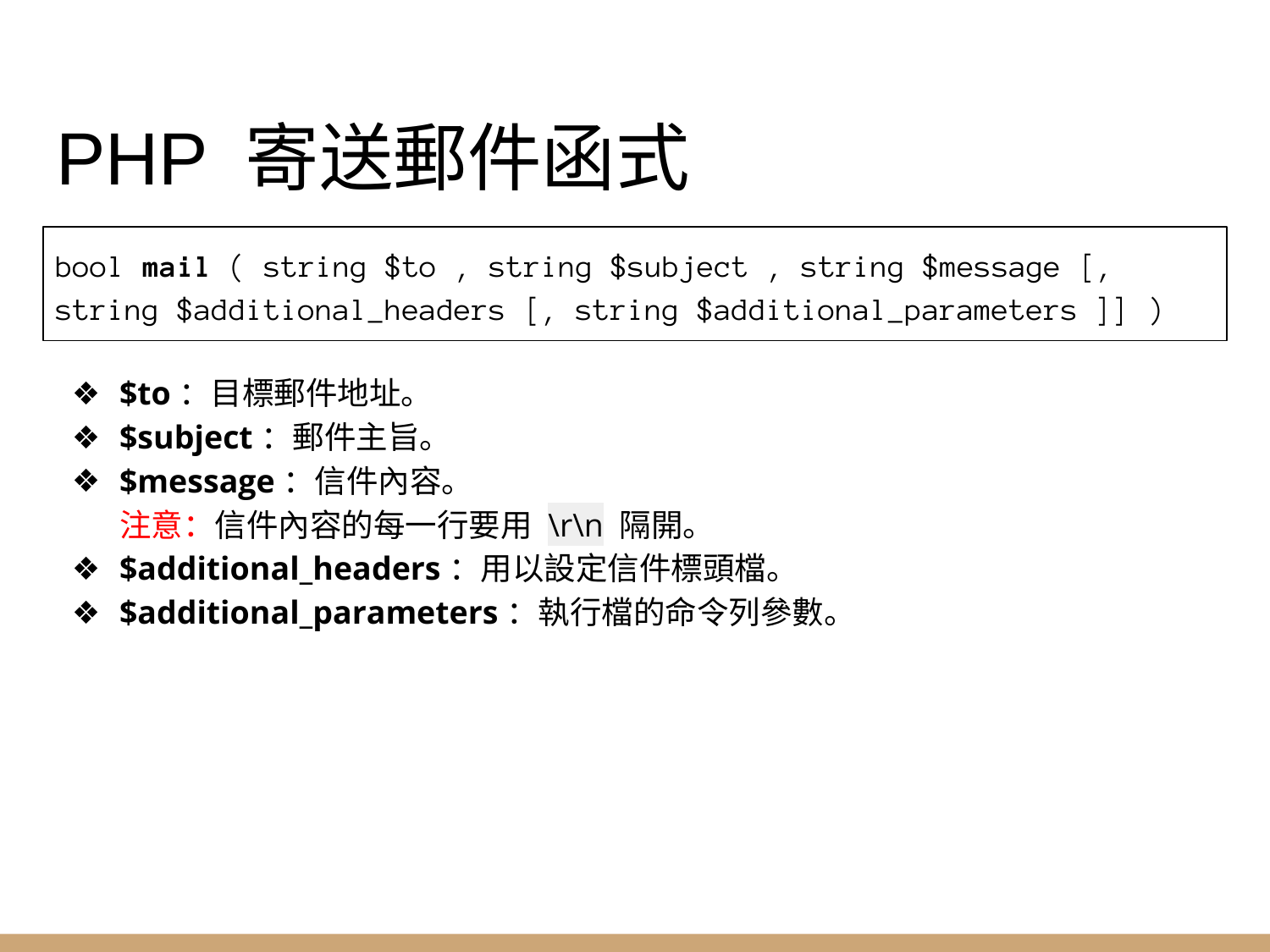

# PHP 寄送郵件函式
bool mail ( string $to , string $subject , string $message [, string $additional_headers [, string $additional_parameters ]] )
$to：目標郵件地址。
$subject：郵件主旨。
$message：信件內容。
注意：信件內容的每一行要用 \r\n 隔開。
$additional_headers：用以設定信件標頭檔。
$additional_parameters：執行檔的命令列參數。